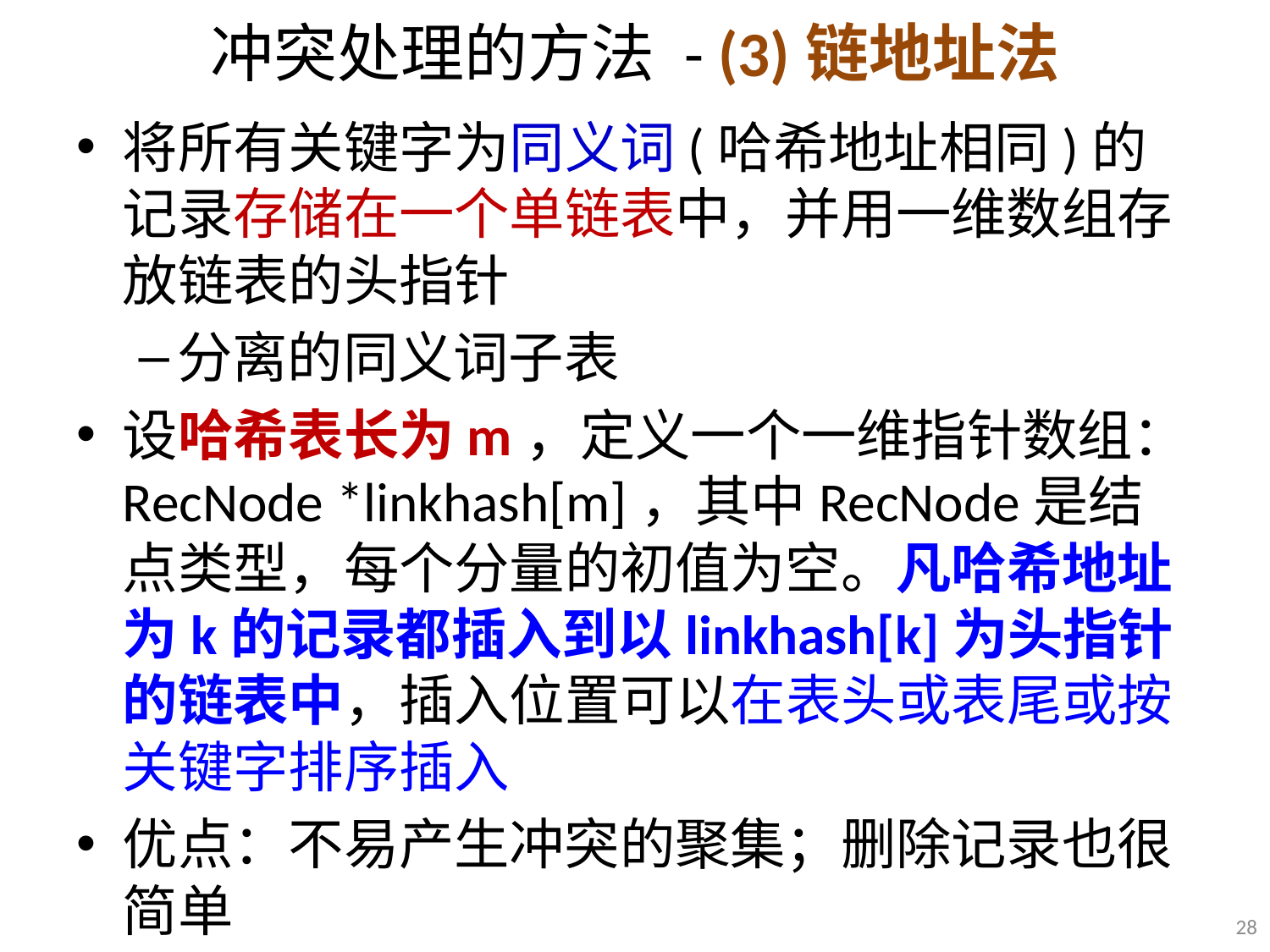

# 冲突处理的方法 - (3)链地址法
将所有关键字为同义词(哈希地址相同)的记录存储在一个单链表中，并用一维数组存放链表的头指针
分离的同义词子表
设哈希表长为m，定义一个一维指针数组：RecNode *linkhash[m]，其中RecNode是结点类型，每个分量的初值为空。凡哈希地址为k的记录都插入到以linkhash[k]为头指针的链表中，插入位置可以在表头或表尾或按关键字排序插入
优点：不易产生冲突的聚集；删除记录也很简单
28